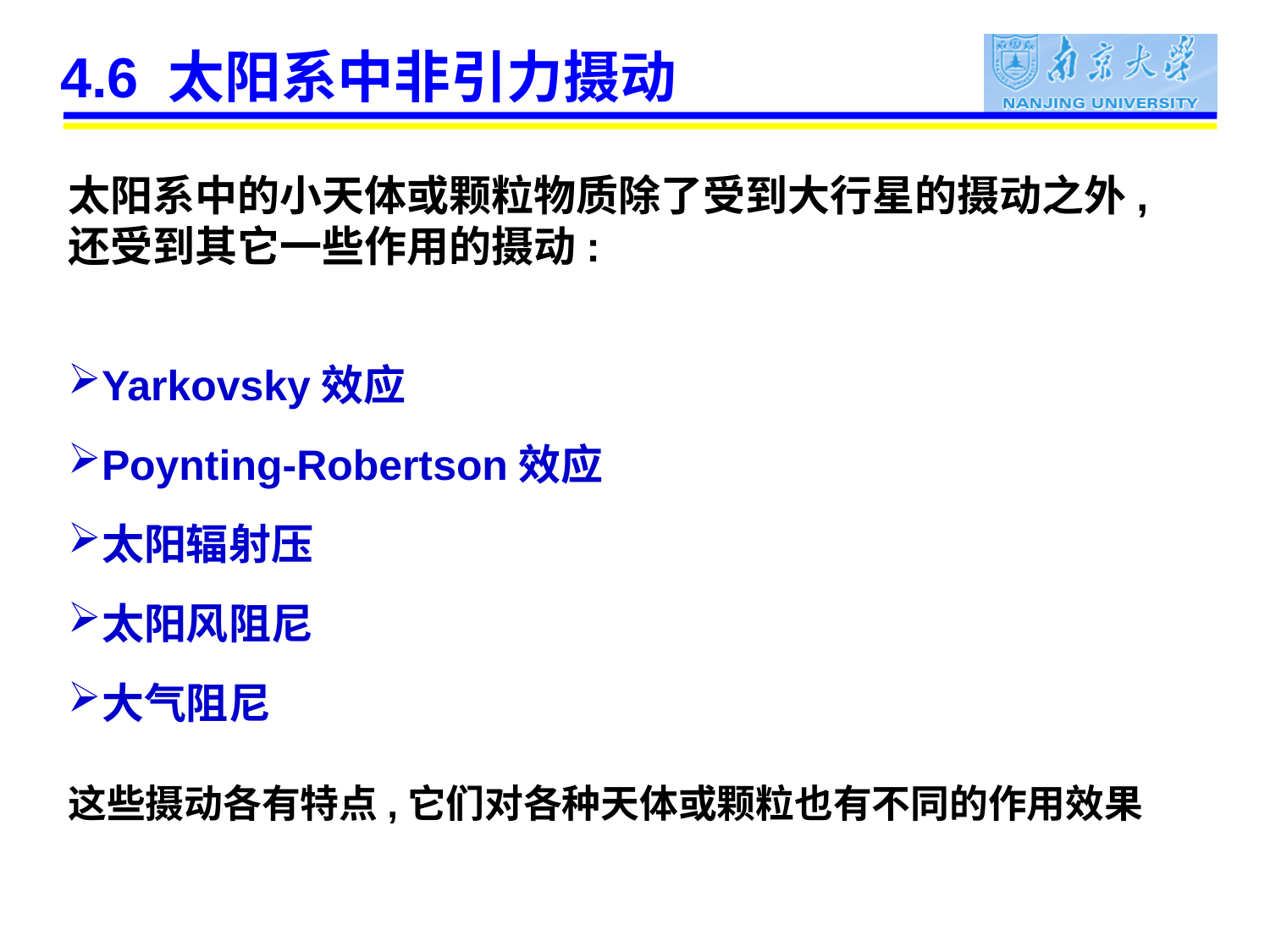

# 4.6 太阳系中非引力摄动
太阳系中的小天体或颗粒物质除了受到大行星的摄动之外,还受到其它一些作用的摄动:

Yarkovsky效应
Poynting-Robertson效应
太阳辐射压
太阳风阻尼
大气阻尼

这些摄动各有特点,它们对各种天体或颗粒也有不同的作用效果